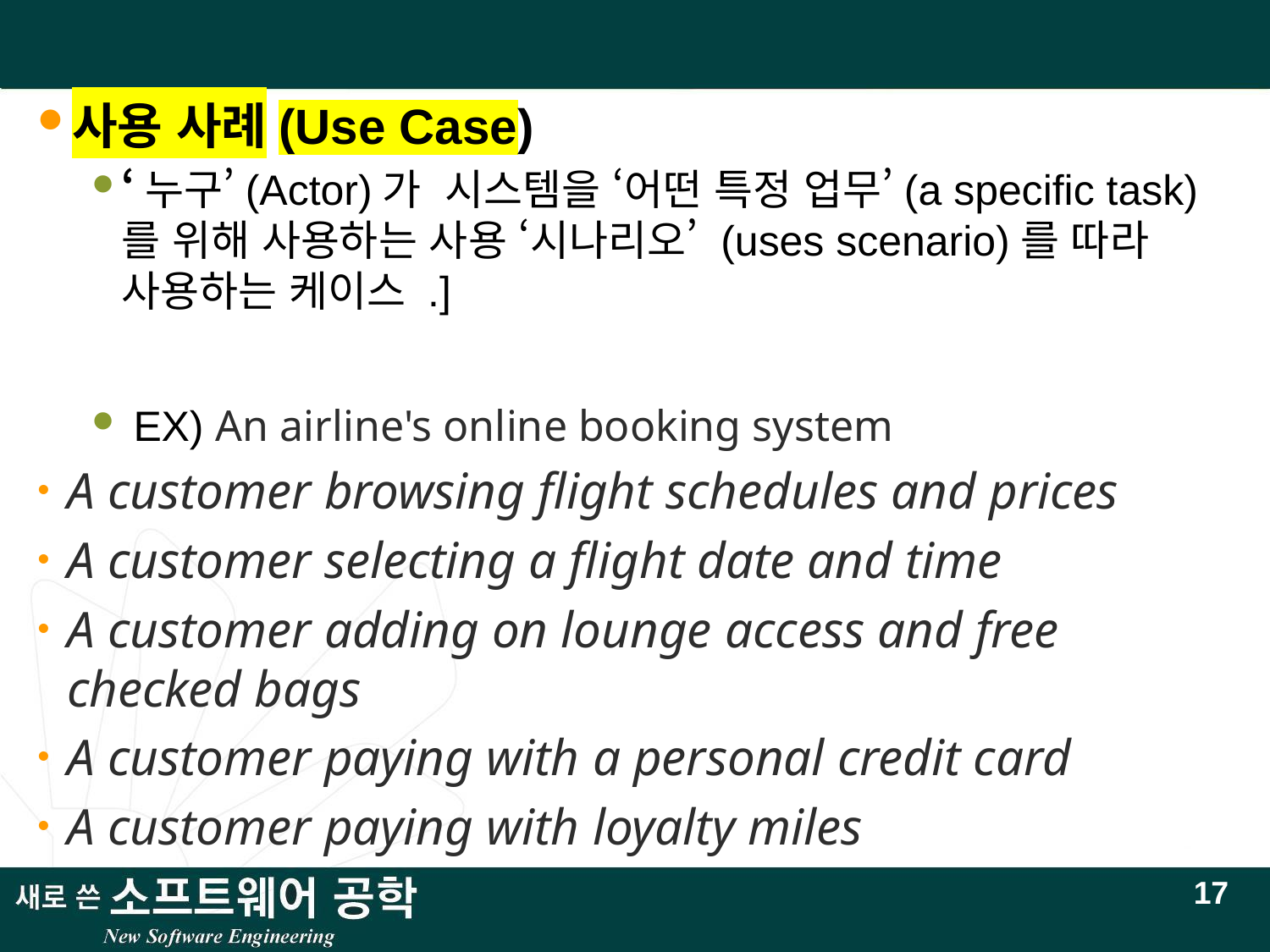

#
사용 사례(Use Case)
‘누구’(Actor)가  시스템을 ‘어떤 특정 업무’(a specific task)를 위해 사용하는 사용 ‘시나리오’ (uses scenario)를 따라 사용하는 케이스 .]

 EX) An airline's online booking system
A customer browsing flight schedules and prices
A customer selecting a flight date and time
A customer adding on lounge access and free checked bags
A customer paying with a personal credit card
A customer paying with loyalty miles